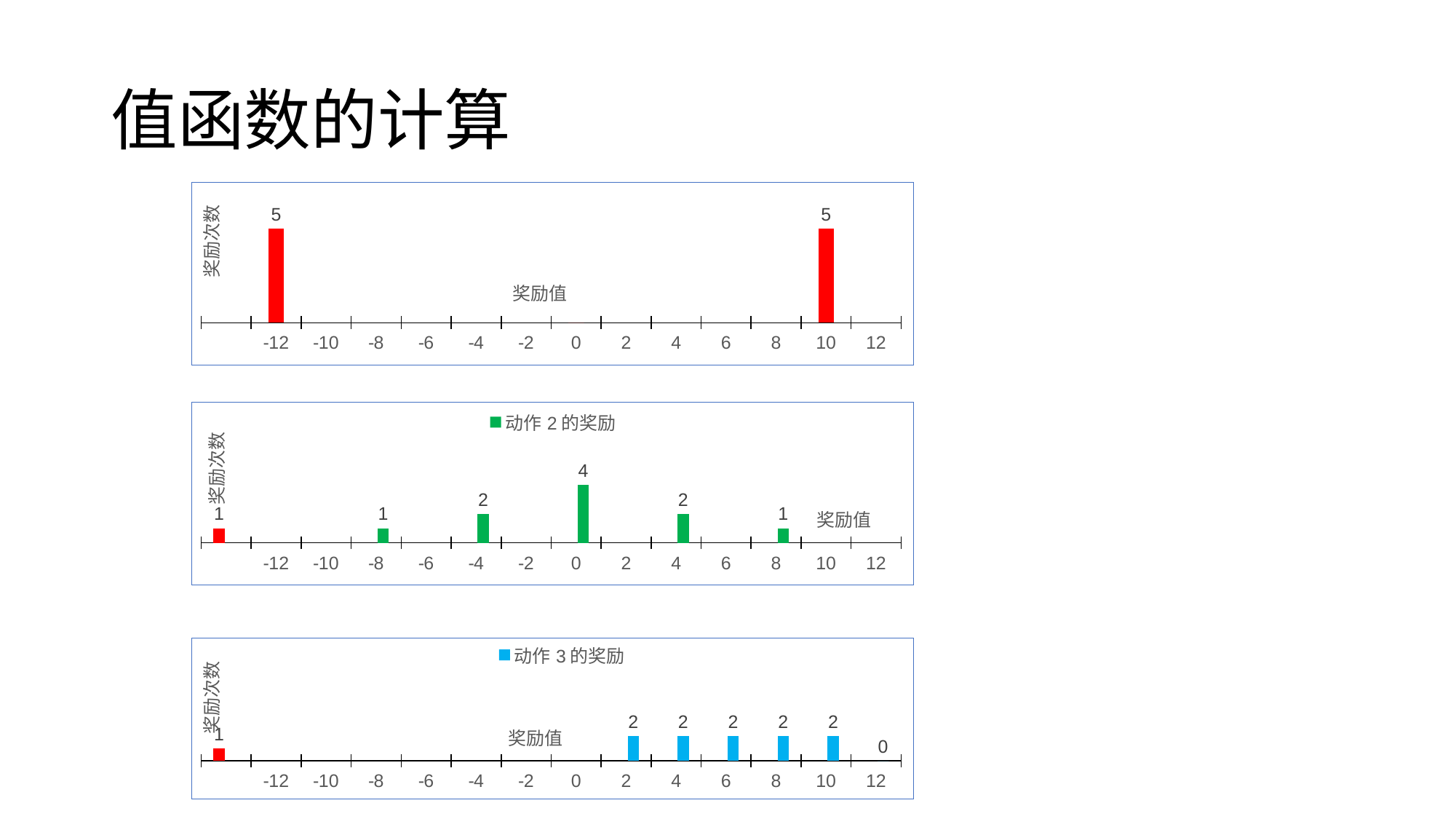

# 值函数的计算

### Chart

| Category | 动作1的奖励 |
|---|---|
|  | None |
| -12 | 5.0 |
| -10 | None |
| -8 | None |
| -6 | None |
| -4 | None |
| -2 | None |
| 0 | 0.0 |
| 2 | None |
| 4 | None |
| 6 | None |
| 8 | None |
| 10 | 5.0 |
| 12 | None |

[unsupported chart]

[unsupported chart]